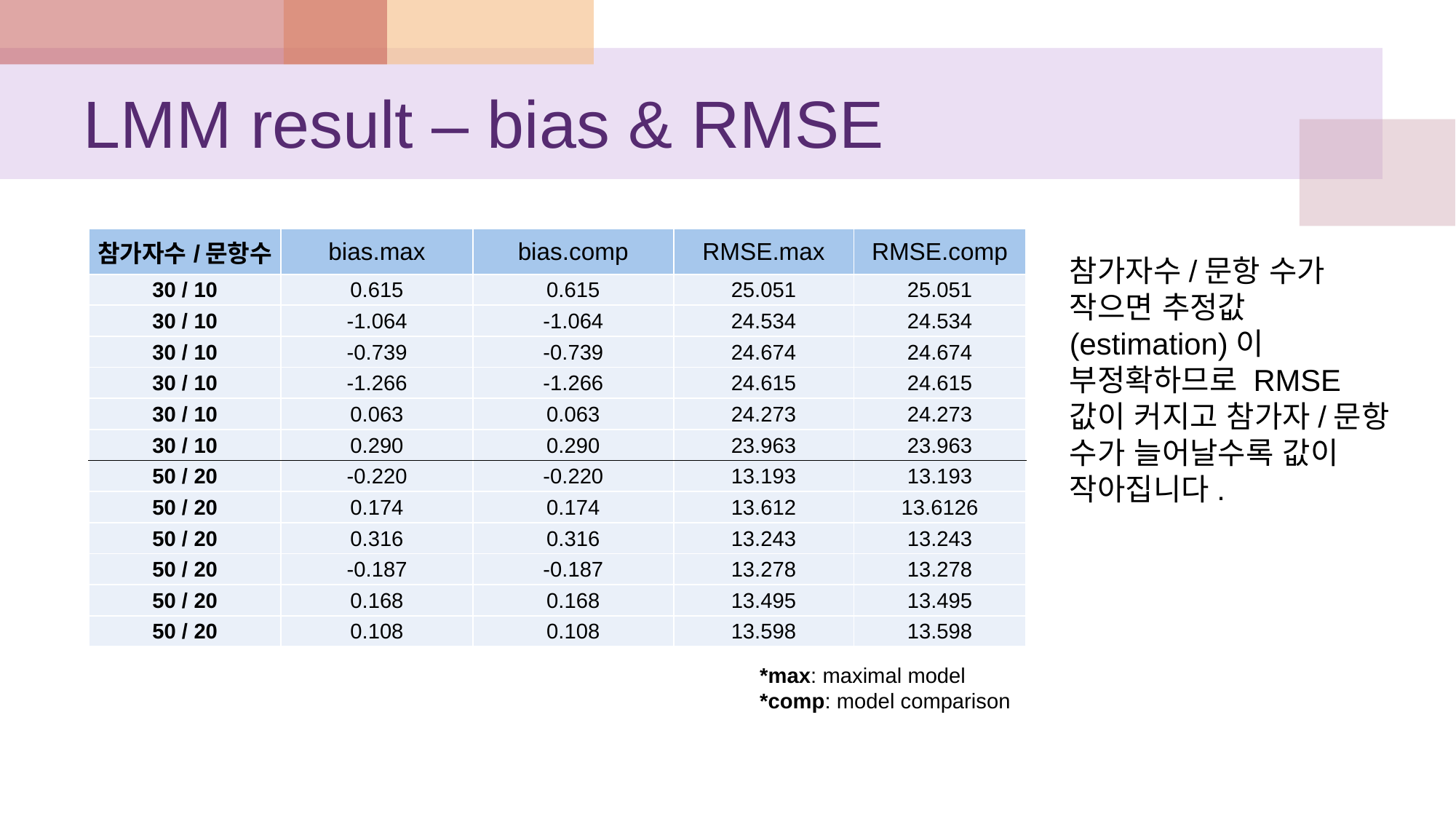

# LMM result – bias & RMSE

참가자수/문항 수가 작으면 추정값(estimation)이 부정확하므로 RMSE 값이 커지고 참가자/문항 수가 늘어날수록 값이 작아집니다.

| 참가자수/문항수 | bias.max | bias.comp | RMSE.max | RMSE.comp |
| --- | --- | --- | --- | --- |
| 30 / 10 | 0.615 | 0.615 | 25.051 | 25.051 |
| 30 / 10 | -1.064 | -1.064 | 24.534 | 24.534 |
| 30 / 10 | -0.739 | -0.739 | 24.674 | 24.674 |
| 30 / 10 | -1.266 | -1.266 | 24.615 | 24.615 |
| 30 / 10 | 0.063 | 0.063 | 24.273 | 24.273 |
| 30 / 10 | 0.290 | 0.290 | 23.963 | 23.963 |
| 50 / 20 | -0.220 | -0.220 | 13.193 | 13.193 |
| 50 / 20 | 0.174 | 0.174 | 13.612 | 13.6126 |
| 50 / 20 | 0.316 | 0.316 | 13.243 | 13.243 |
| 50 / 20 | -0.187 | -0.187 | 13.278 | 13.278 |
| 50 / 20 | 0.168 | 0.168 | 13.495 | 13.495 |
| 50 / 20 | 0.108 | 0.108 | 13.598 | 13.598 |
*max: maximal model
*comp: model comparison